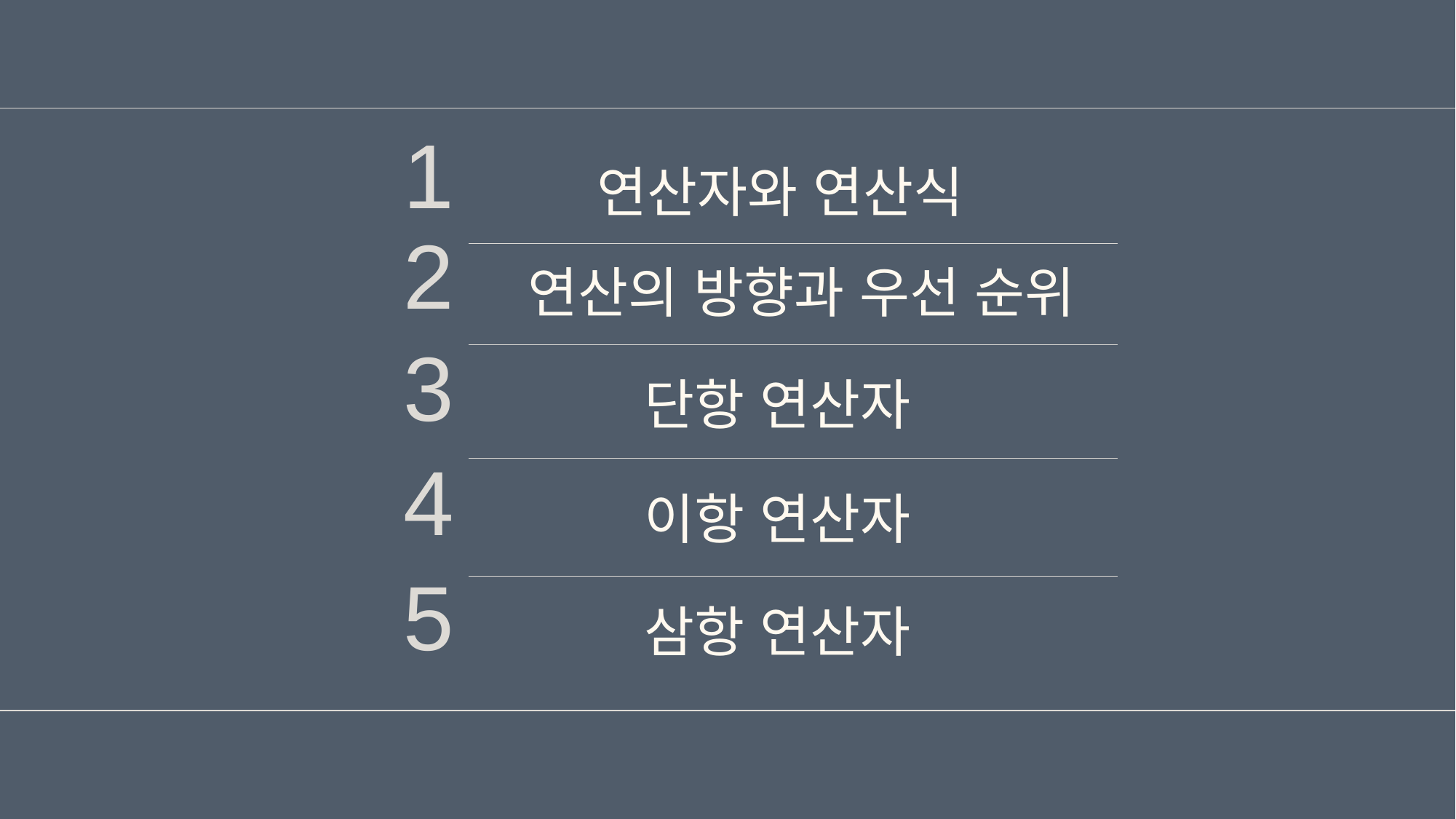

1
연산자와 연산식
2
연산의 방향과 우선 순위
3
단항 연산자
4
이항 연산자
5
삼항 연산자